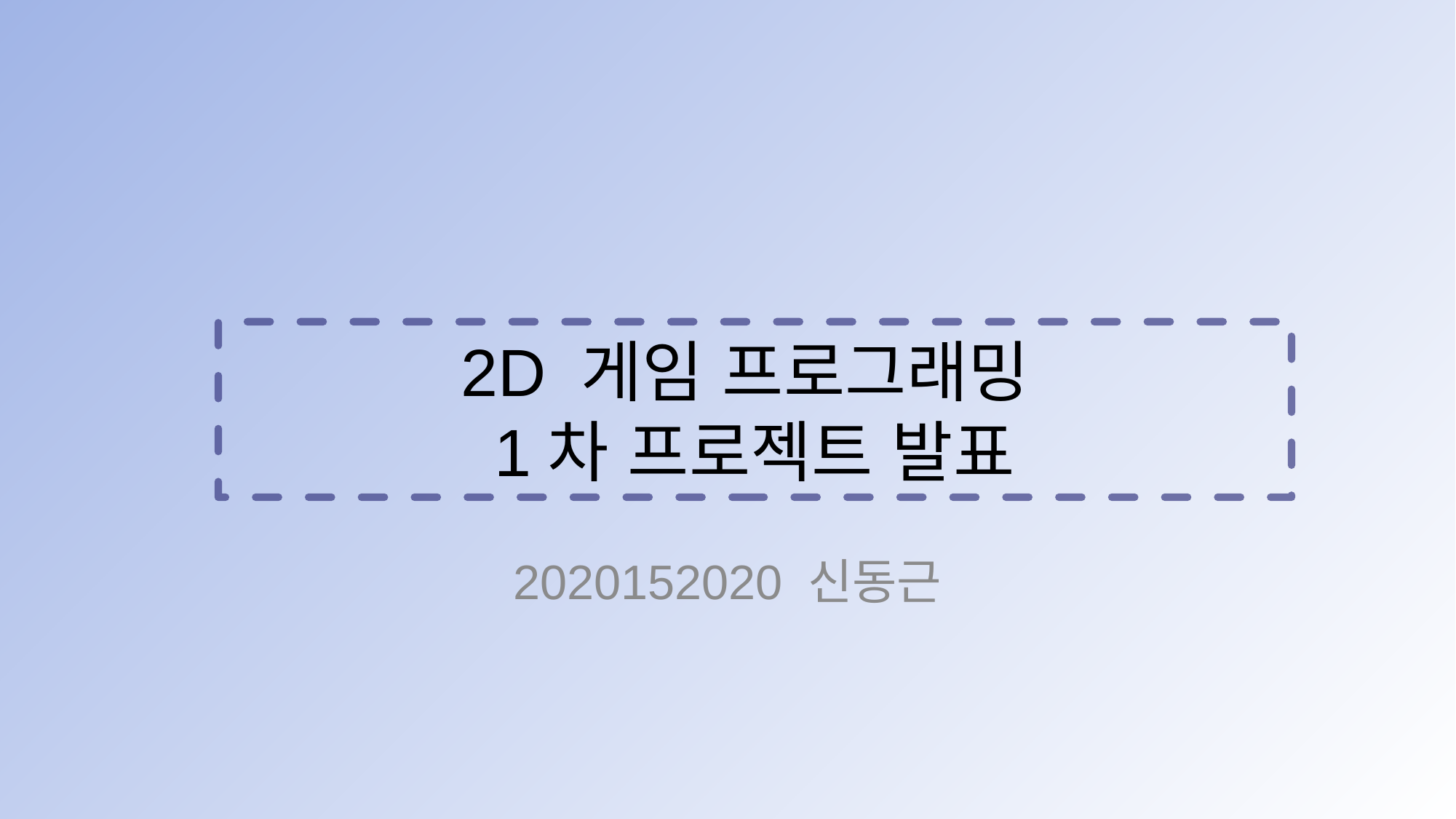

# 2D 게임 프로그래밍 1차 프로젝트 발표
2020152020 신동근